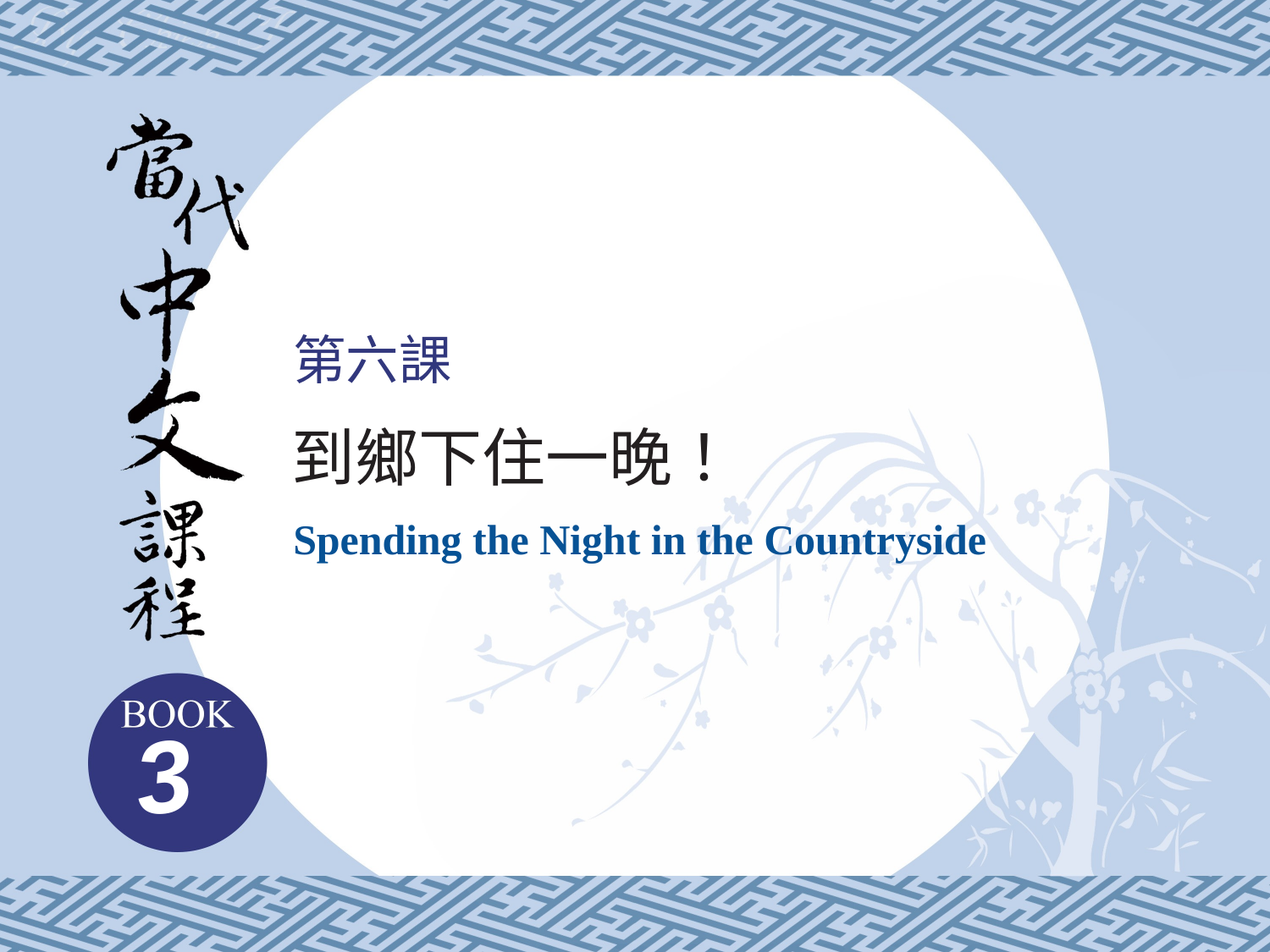

第六課
到鄉下住一晚！
Spending the Night in the Countryside
3